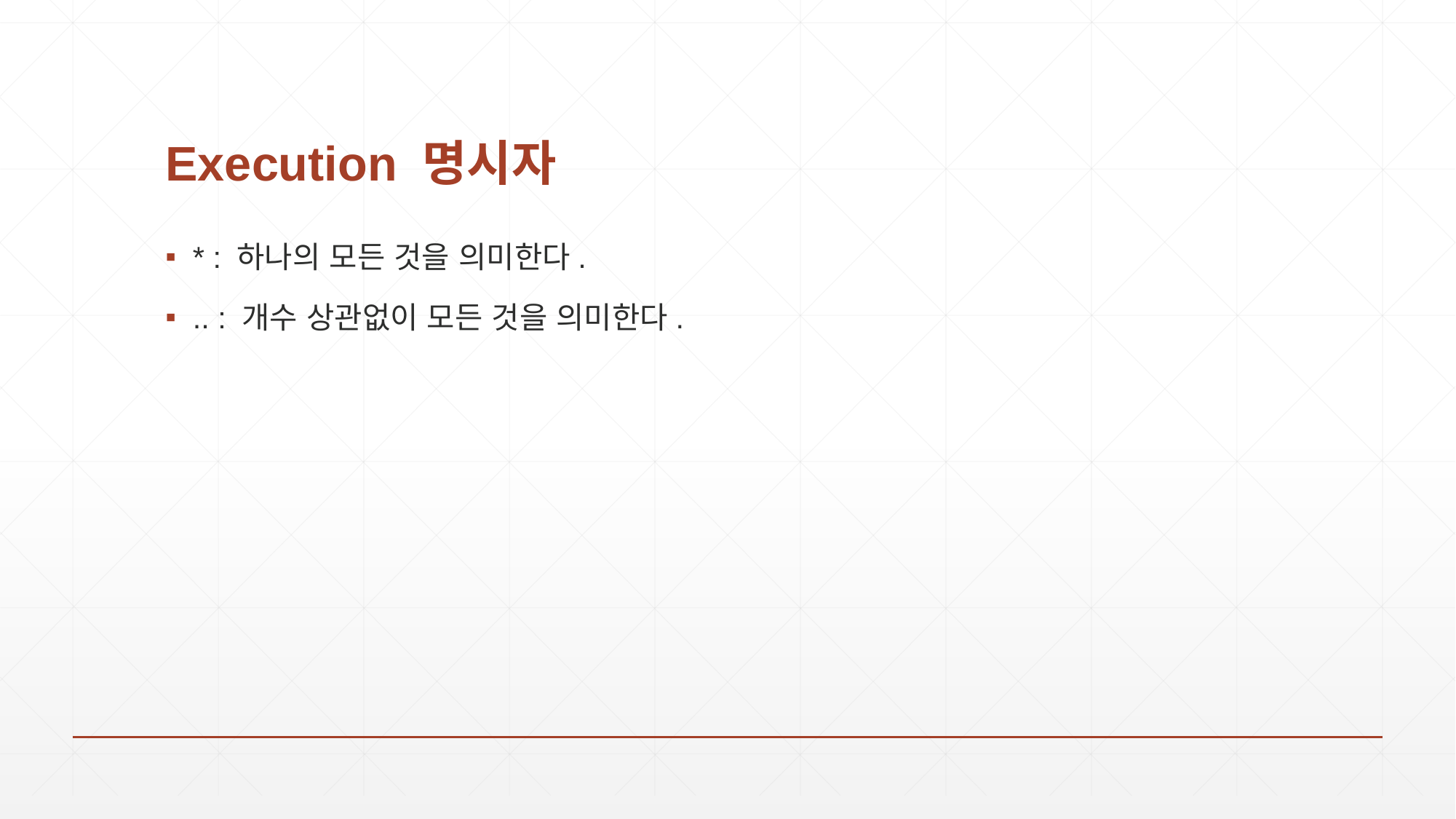

# Execution 명시자
* : 하나의 모든 것을 의미한다.
.. : 개수 상관없이 모든 것을 의미한다.